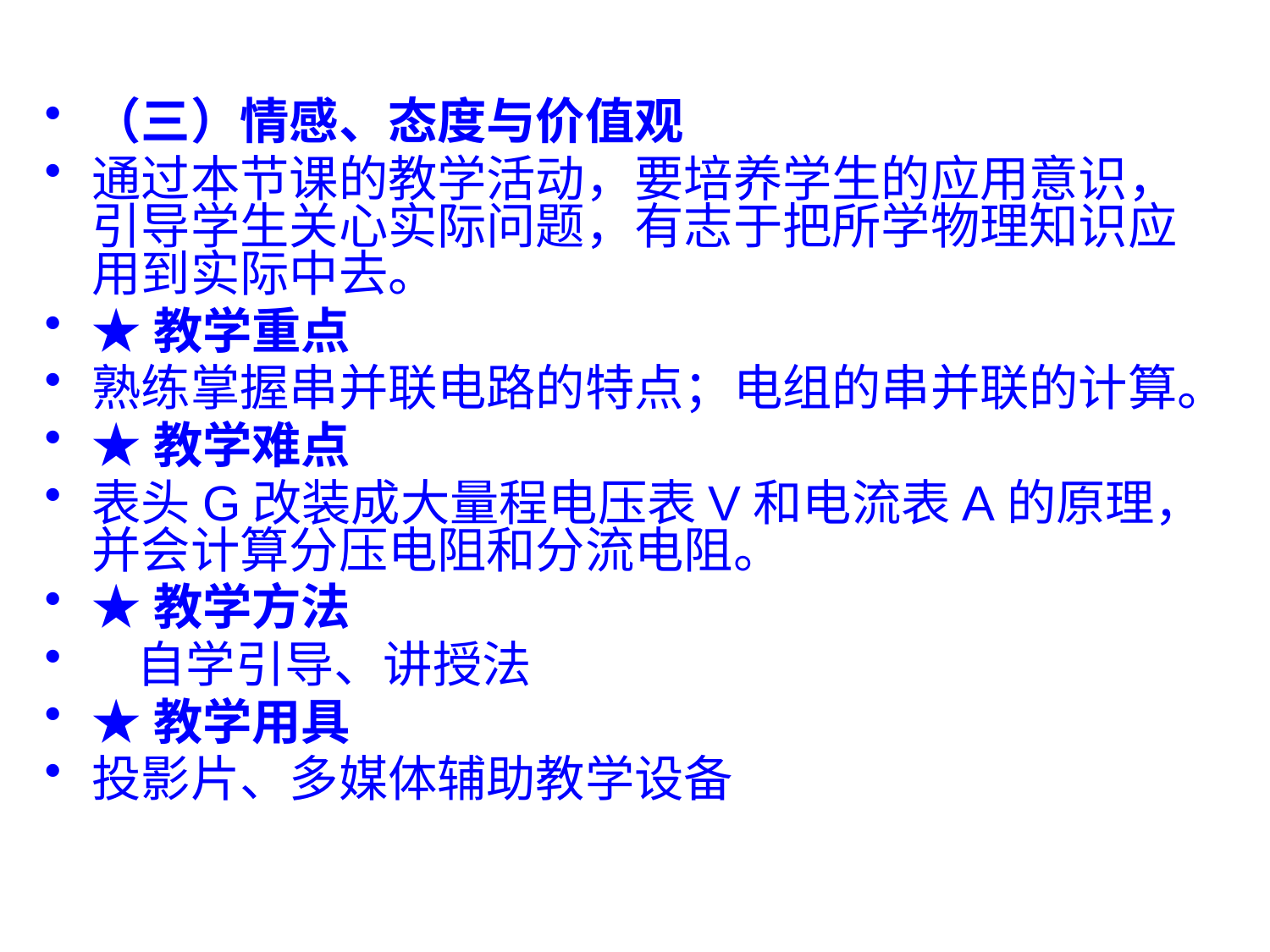

（三）情感、态度与价值观
通过本节课的教学活动，要培养学生的应用意识，引导学生关心实际问题，有志于把所学物理知识应用到实际中去。
★教学重点
熟练掌握串并联电路的特点；电组的串并联的计算。
★教学难点
表头G改装成大量程电压表V和电流表A的原理，并会计算分压电阻和分流电阻。
★教学方法
   自学引导、讲授法
★教学用具
投影片、多媒体辅助教学设备